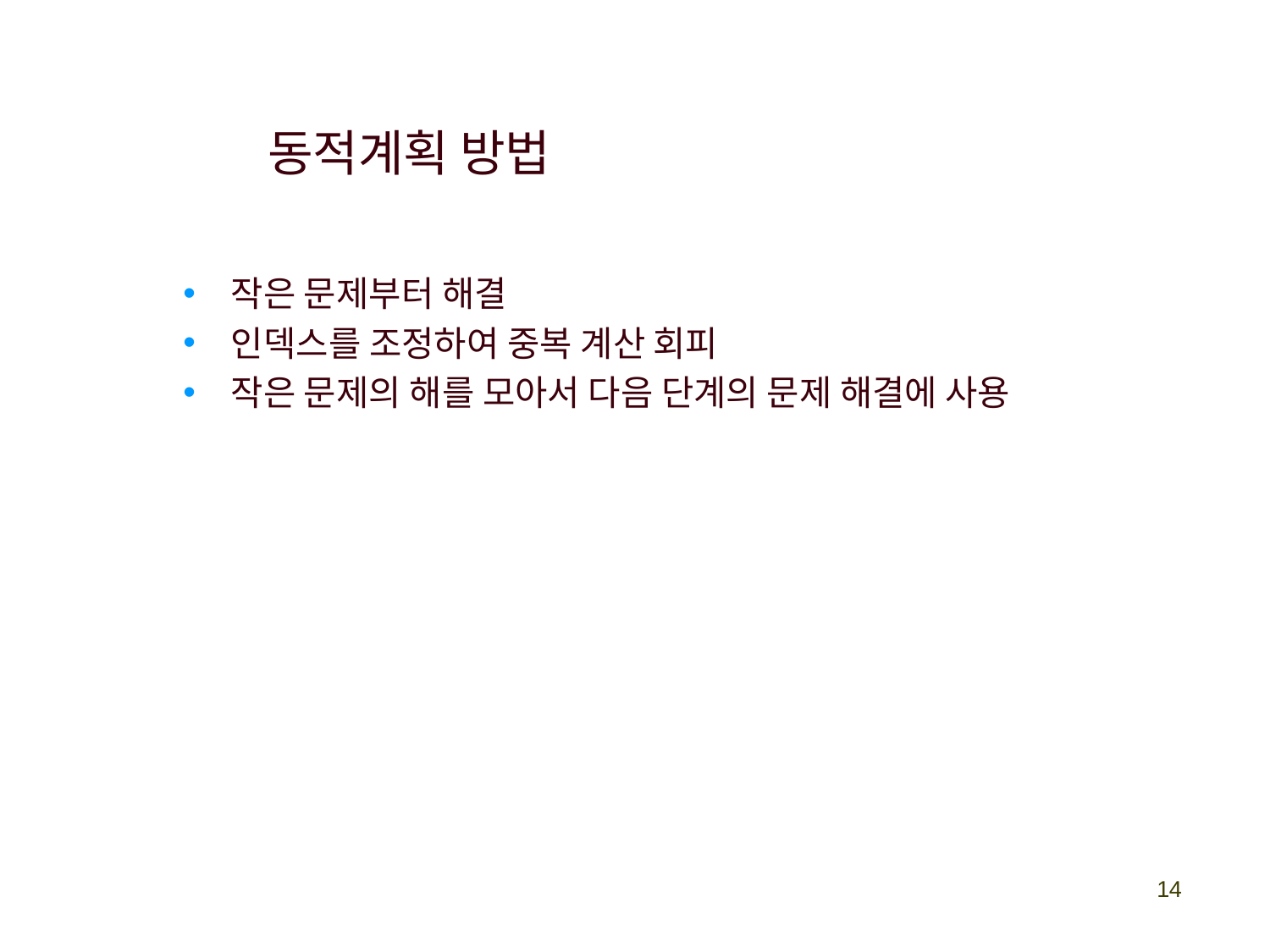

# 동적계획 방법
작은 문제부터 해결
인덱스를 조정하여 중복 계산 회피
작은 문제의 해를 모아서 다음 단계의 문제 해결에 사용
14